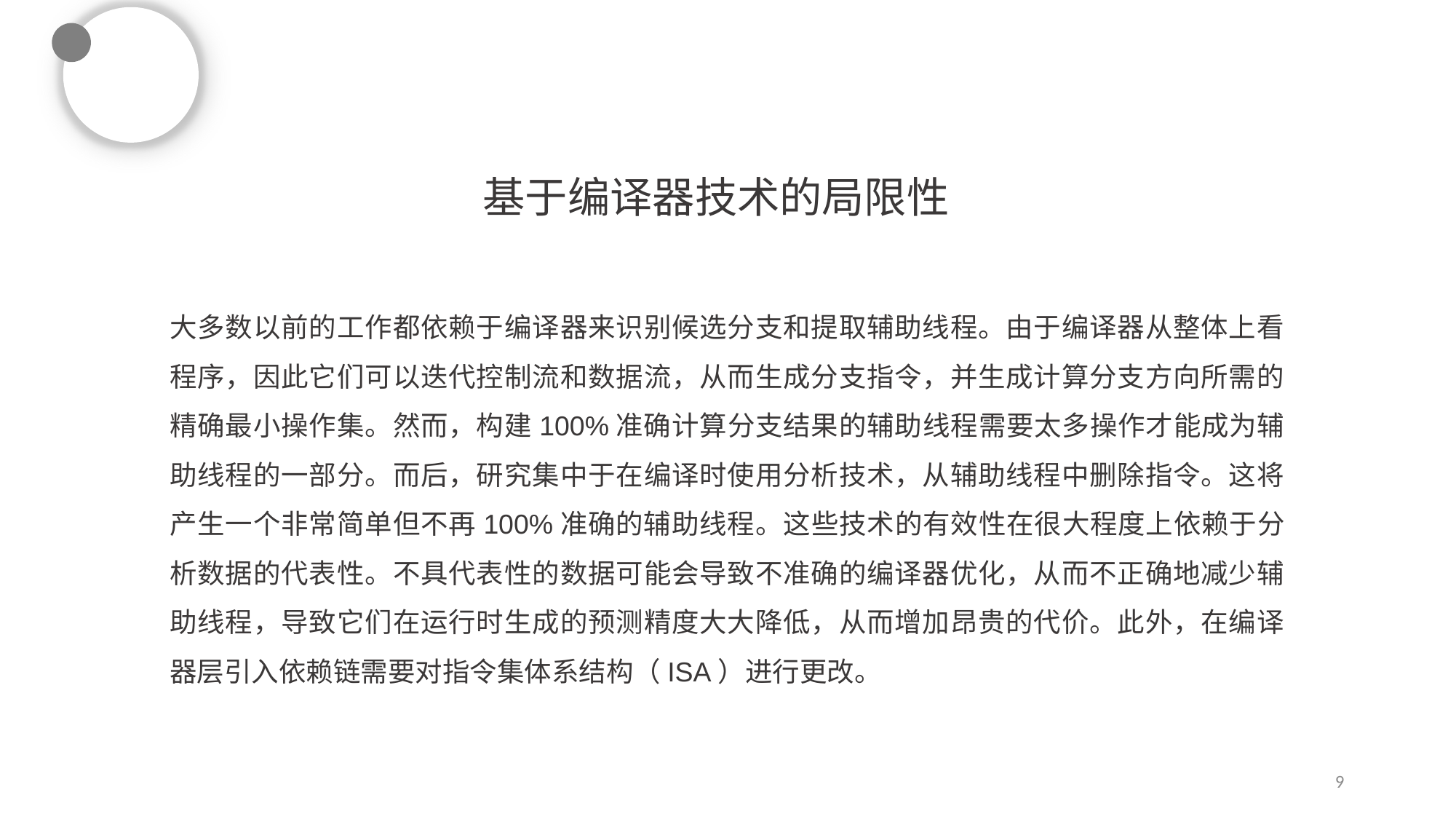

基于编译器技术的局限性
大多数以前的工作都依赖于编译器来识别候选分支和提取辅助线程。由于编译器从整体上看程序，因此它们可以迭代控制流和数据流，从而生成分支指令，并生成计算分支方向所需的精确最小操作集。然而，构建100%准确计算分支结果的辅助线程需要太多操作才能成为辅助线程的一部分。而后，研究集中于在编译时使用分析技术，从辅助线程中删除指令。这将产生一个非常简单但不再100%准确的辅助线程。这些技术的有效性在很大程度上依赖于分析数据的代表性。不具代表性的数据可能会导致不准确的编译器优化，从而不正确地减少辅助线程，导致它们在运行时生成的预测精度大大降低，从而增加昂贵的代价。此外，在编译器层引入依赖链需要对指令集体系结构（ISA）进行更改。

9